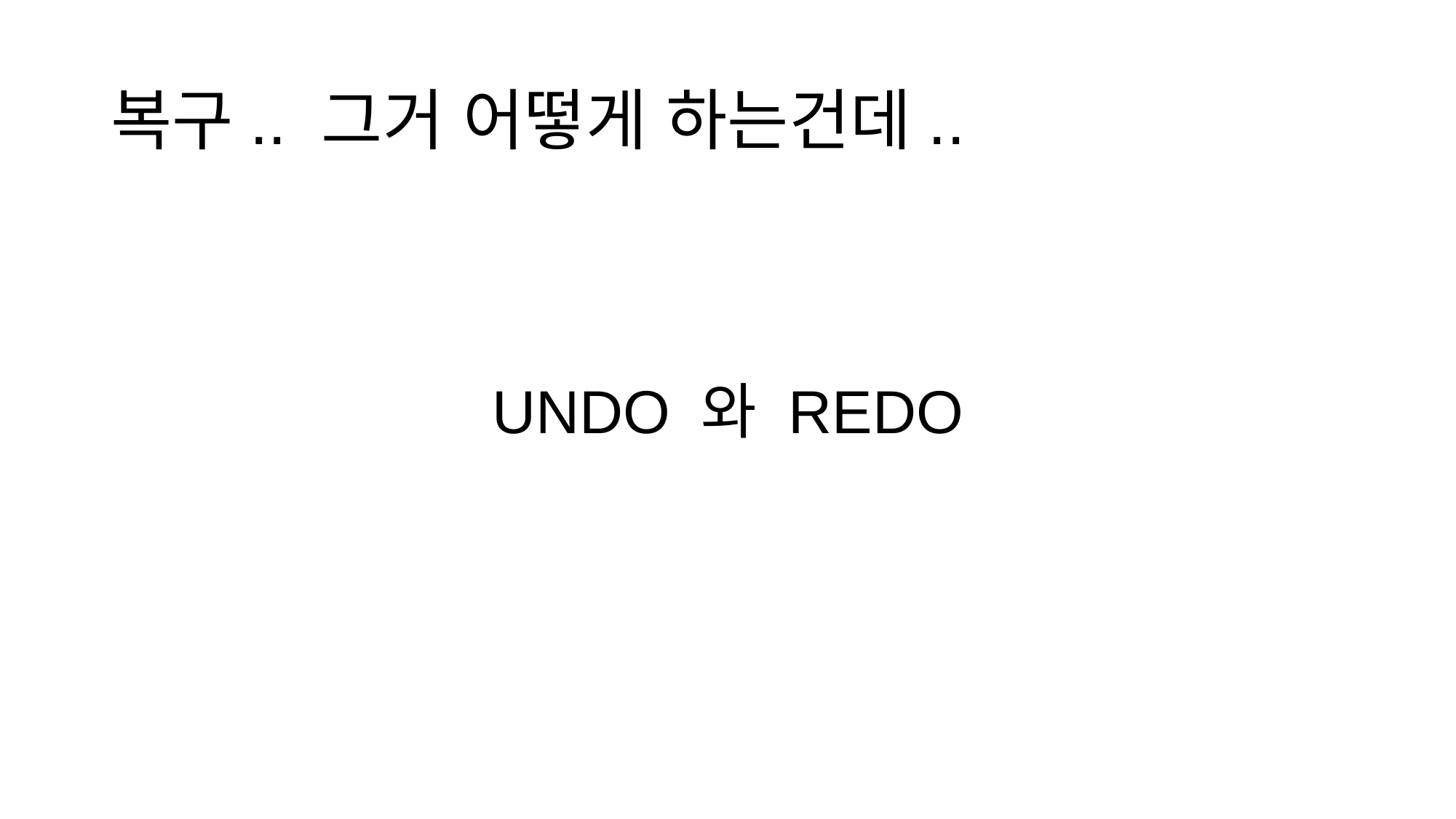

# 복구.. 그거 어떻게 하는건데..
UNDO 와 REDO